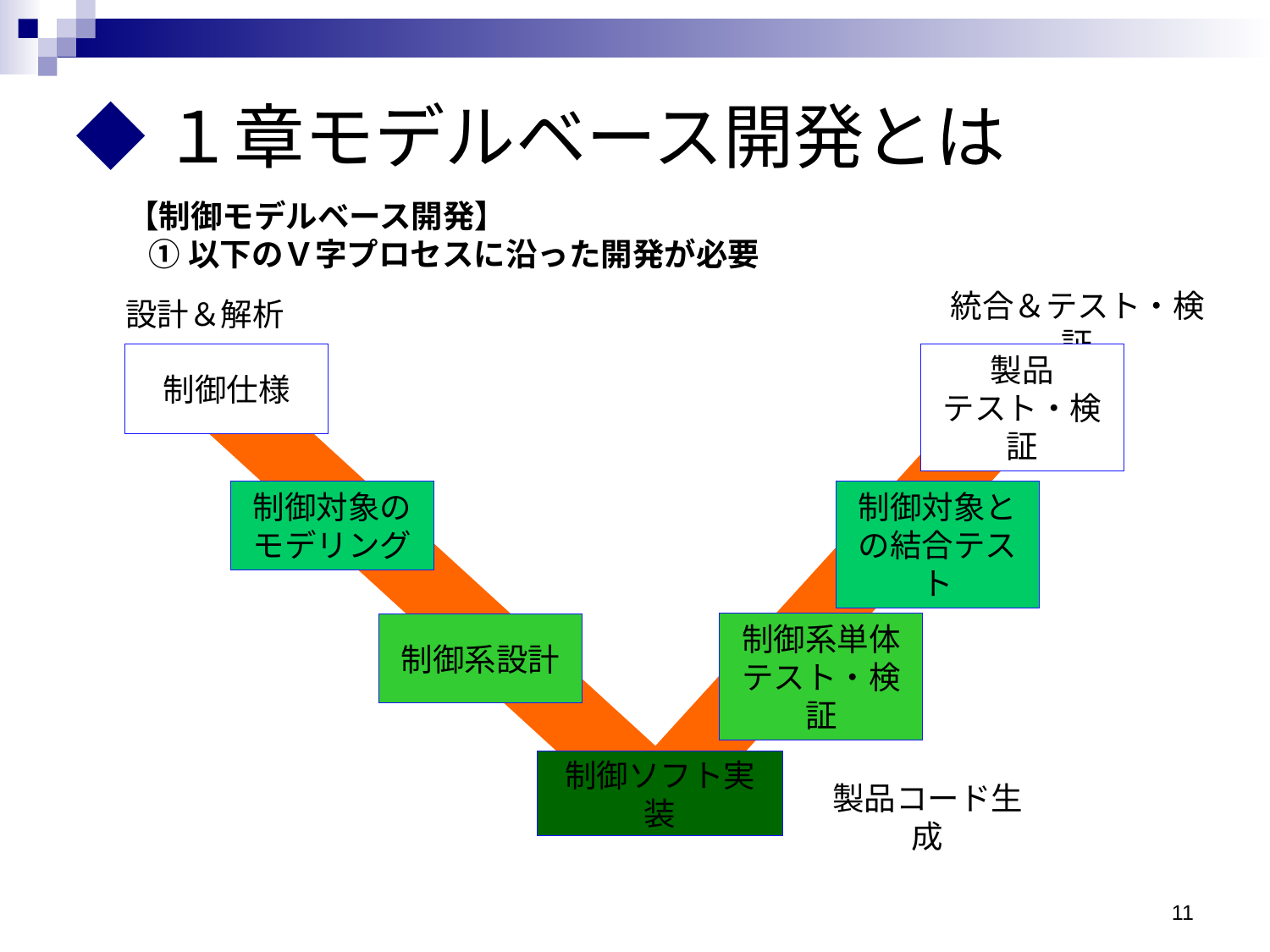

◆１章モデルベース開発とは
【制御モデルベース開発】
   ①以下のＶ字プロセスに沿った開発が必要
統合＆テスト・検証
設計＆解析
制御仕様
製品
テスト・検証
制御対象のモデリング
制御対象との結合テスト
制御系設計
制御系単体テスト・検証
制御ソフト実装
製品コード生成
11